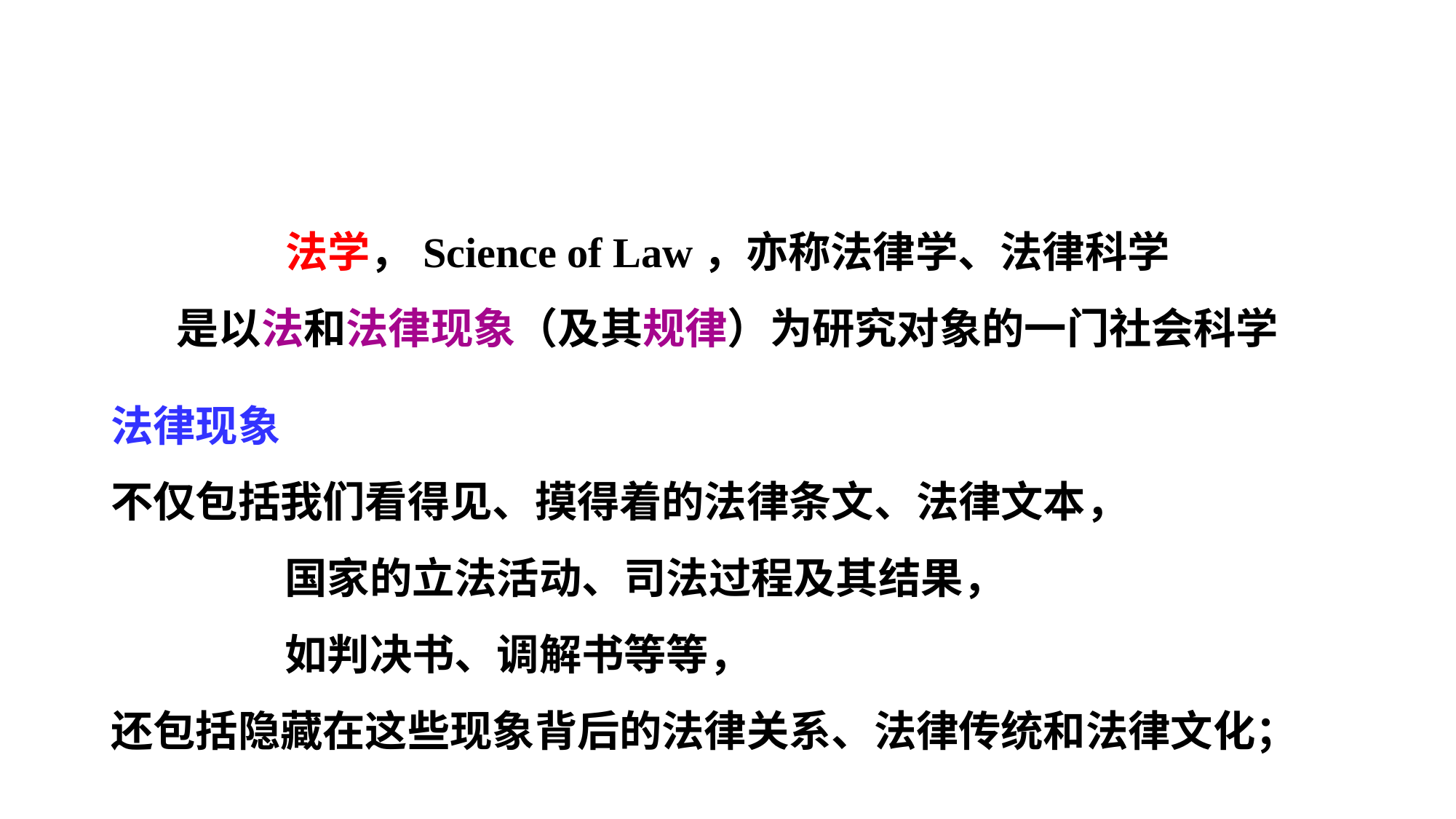

法学，Science of Law，亦称法律学、法律科学
是以法和法律现象（及其规律）为研究对象的一门社会科学
法律现象
不仅包括我们看得见、摸得着的法律条文、法律文本，
                 国家的立法活动、司法过程及其结果，
                 如判决书、调解书等等，
还包括隐藏在这些现象背后的法律关系、法律传统和法律文化；